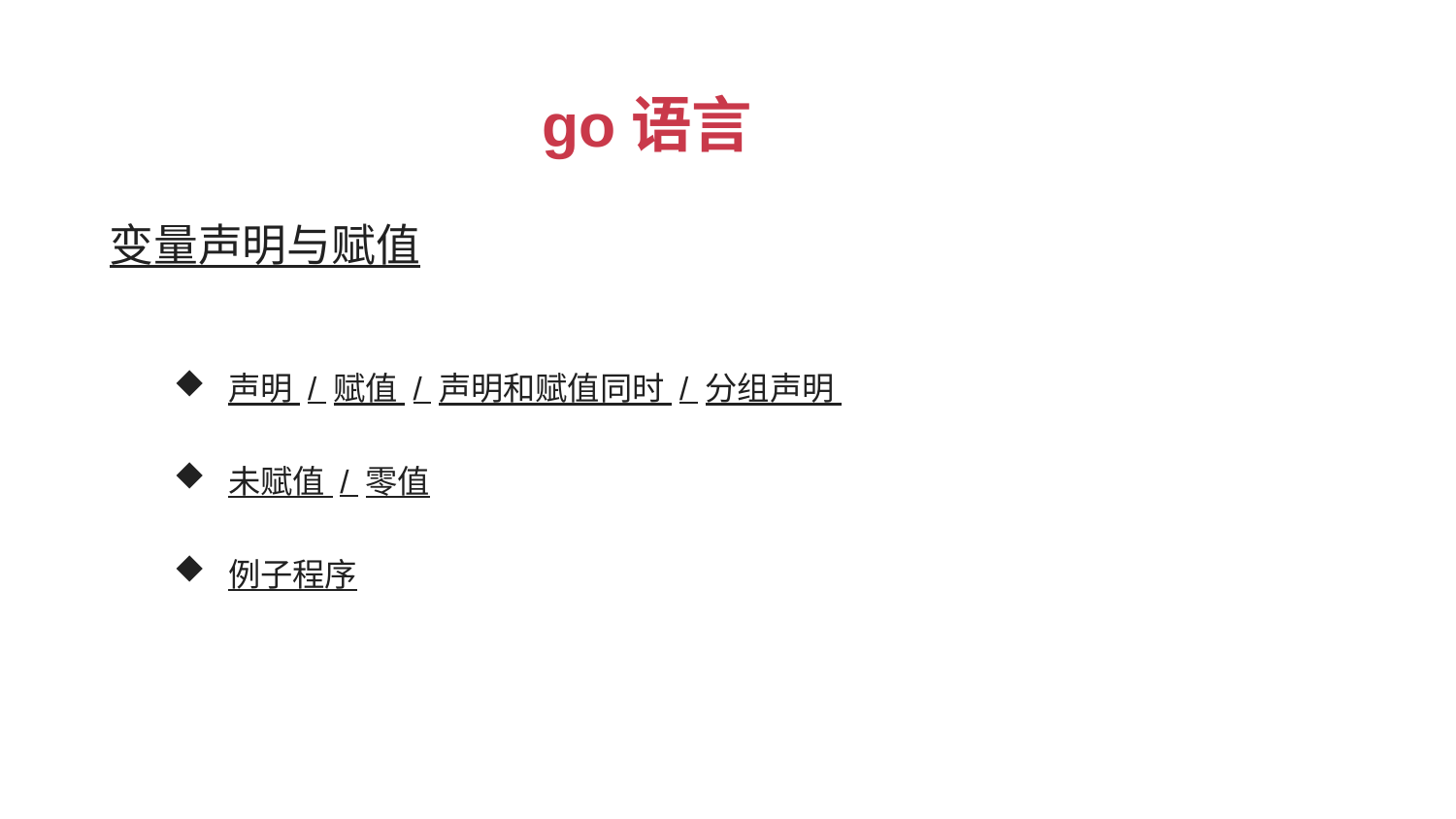

go语言
 变量声明与赋值
声明 / 赋值 / 声明和赋值同时 / 分组声明
未赋值 / 零值
例子程序